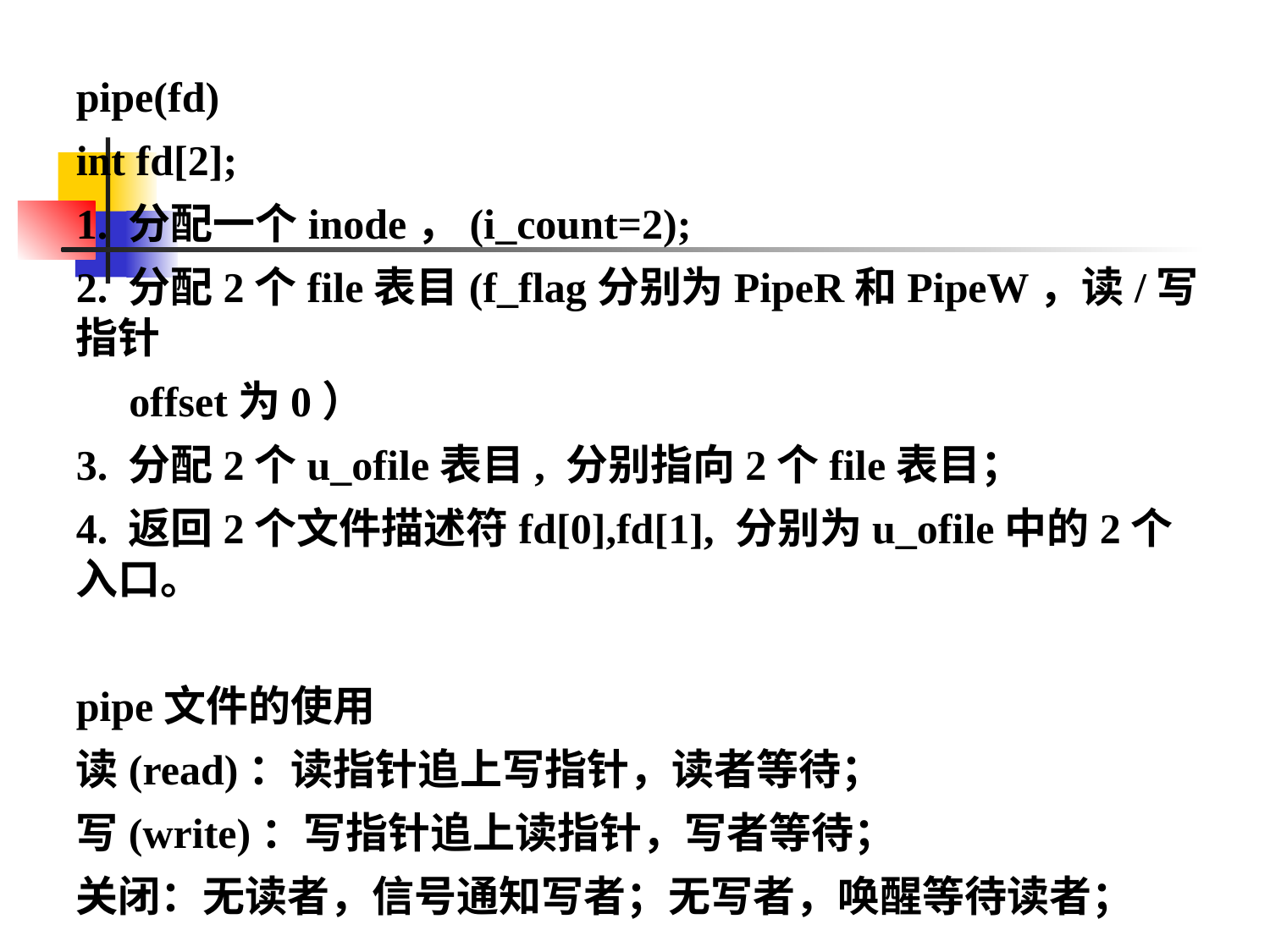

pipe(fd)
int fd[2];
1. 分配一个inode，(i_count=2);
2. 分配2个file表目(f_flag分别为PipeR和PipeW，读/写指针
     offset为0）
3. 分配2个u_ofile表目, 分别指向2个file表目；
4. 返回2个文件描述符fd[0],fd[1], 分别为u_ofile中的2个入口。

pipe文件的使用
读(read)：读指针追上写指针，读者等待；
写(write)：写指针追上读指针，写者等待；
关闭：无读者，信号通知写者；无写者，唤醒等待读者；